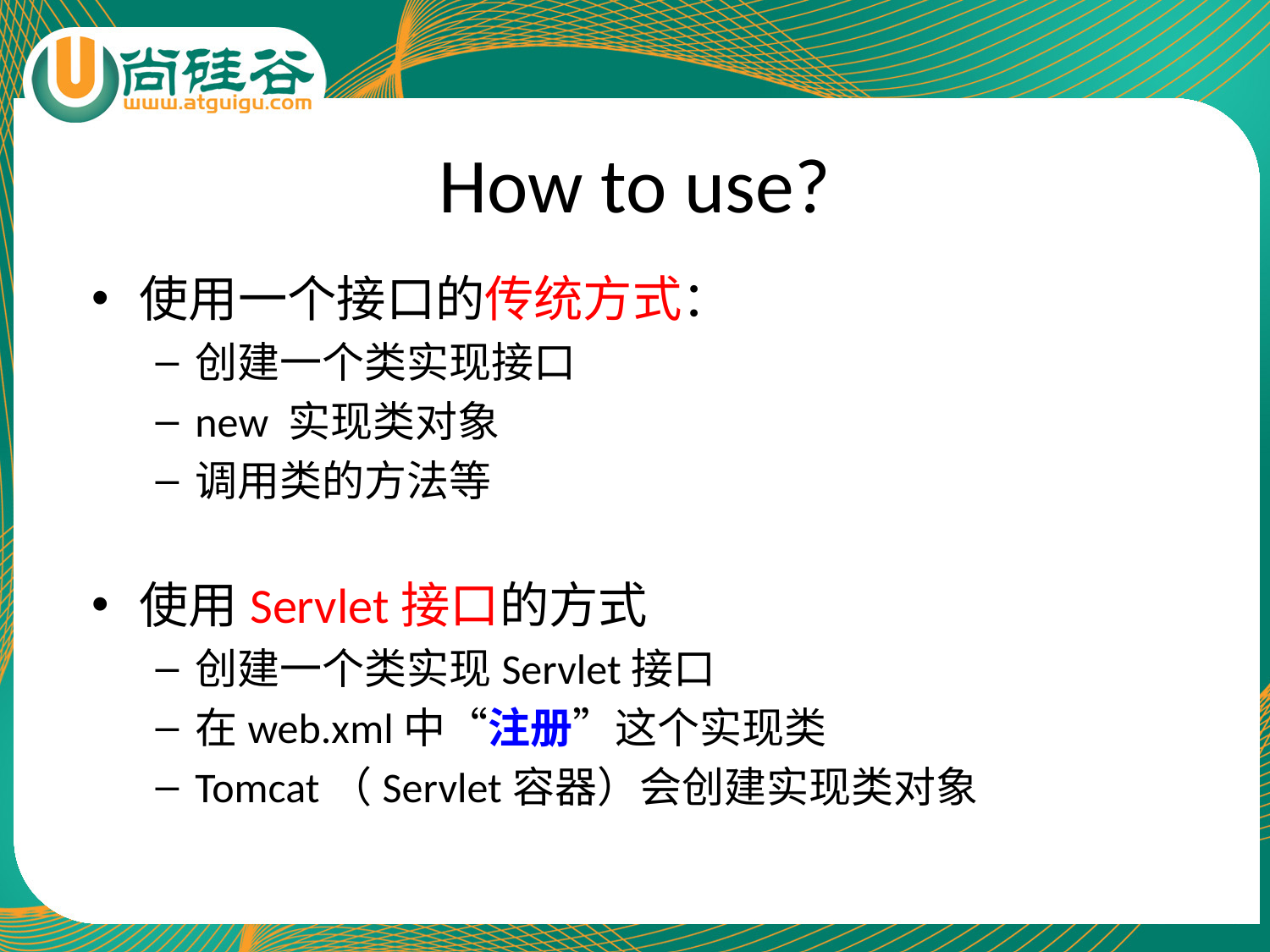

# How to use?
使用一个接口的传统方式：
创建一个类实现接口
new 实现类对象
调用类的方法等

使用Servlet接口的方式
创建一个类实现Servlet接口
在web.xml中“注册”这个实现类
Tomcat（Servlet容器）会创建实现类对象